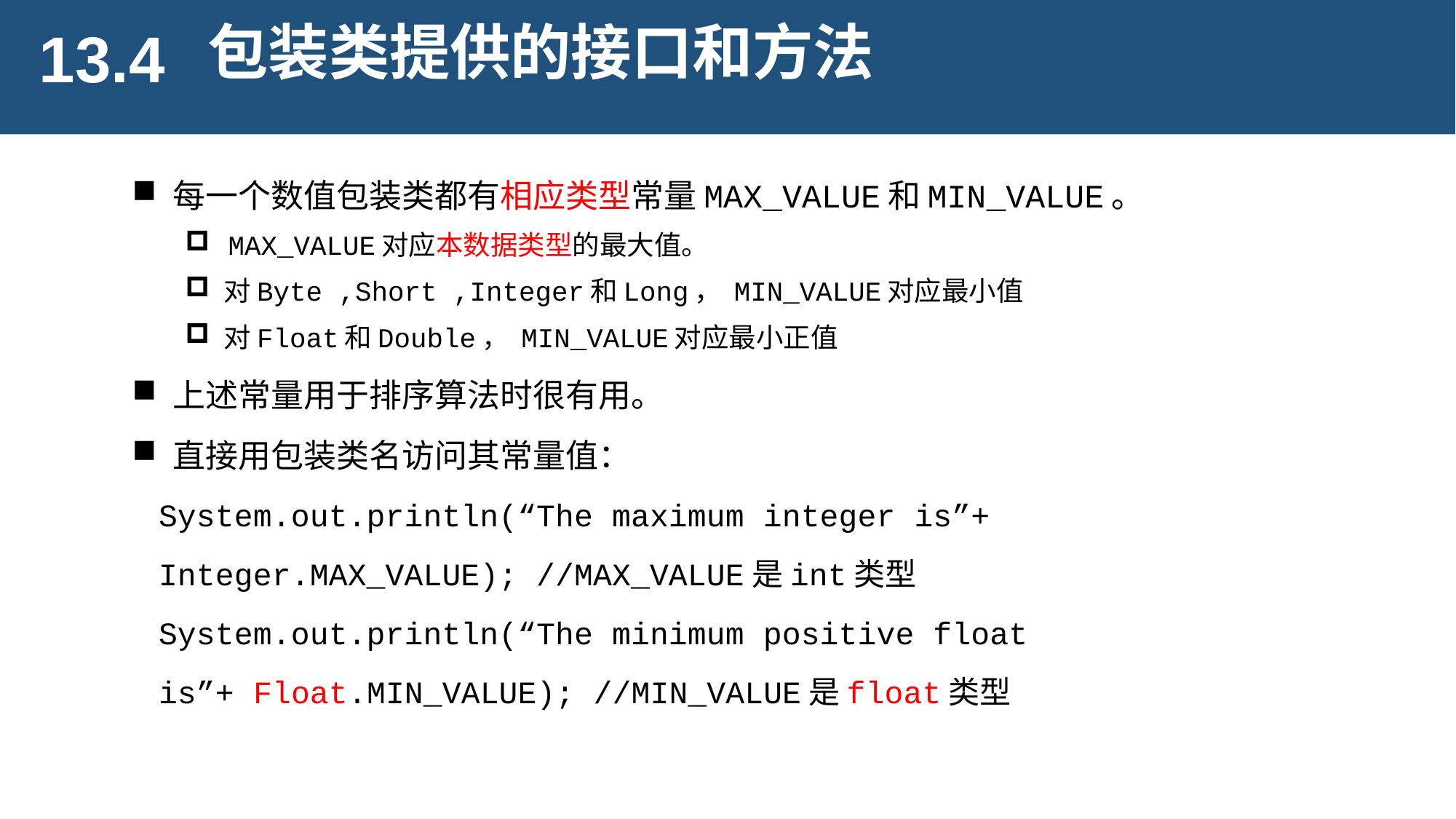

包装类提供的接口和方法
13.4
 每一个数值包装类都有相应类型常量MAX_VALUE和MIN_VALUE。
 MAX_VALUE对应本数据类型的最大值。
 对Byte ,Short ,Integer和Long， MIN_VALUE对应最小值
 对Float和Double， MIN_VALUE对应最小正值
 上述常量用于排序算法时很有用。
 直接用包装类名访问其常量值：
	System.out.println(“The maximum integer is”+
		Integer.MAX_VALUE); //MAX_VALUE是int类型
	System.out.println(“The minimum positive float
		is”+ Float.MIN_VALUE); //MIN_VALUE是float类型